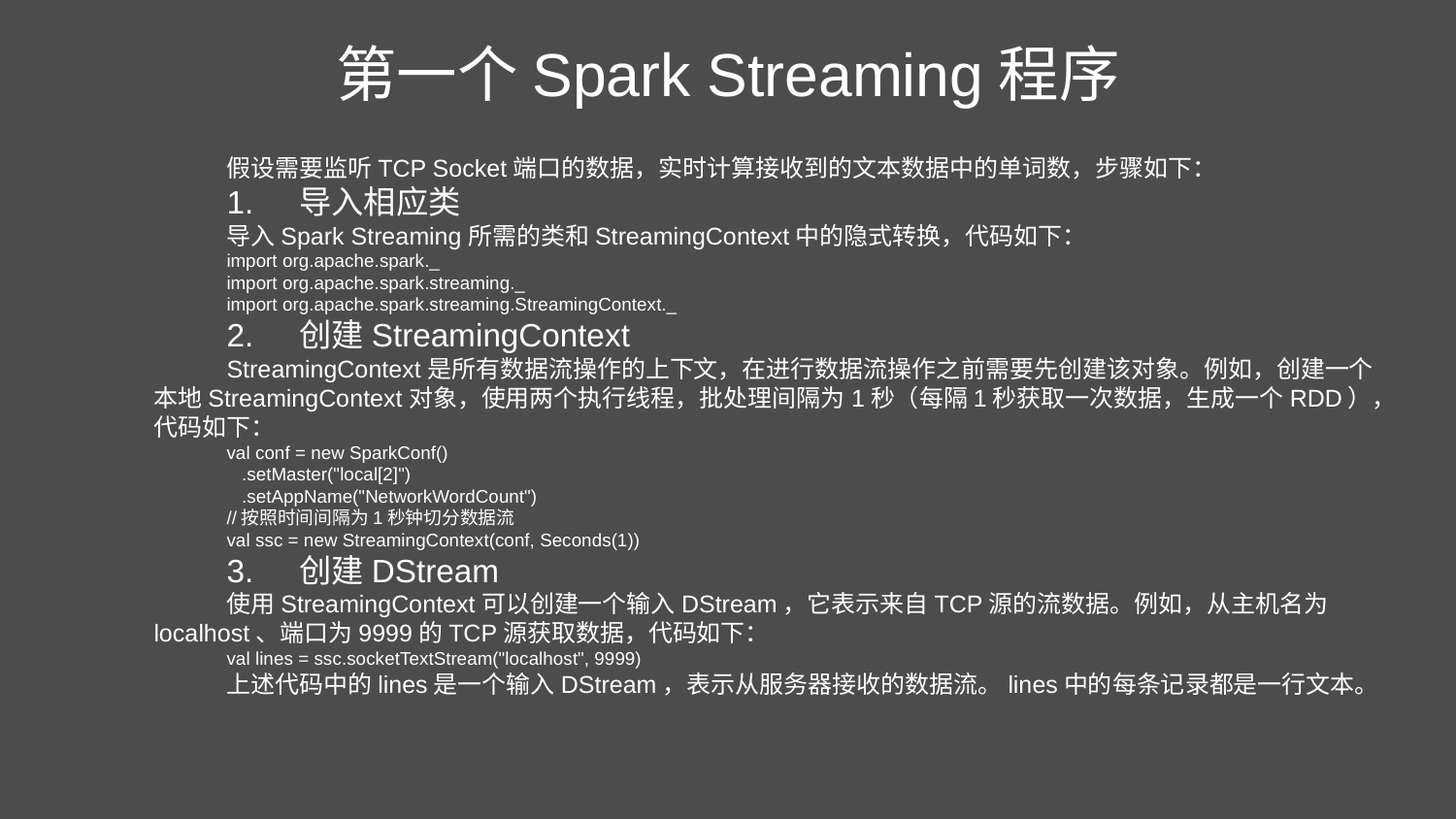

第一个Spark Streaming程序

假设需要监听TCP Socket端口的数据，实时计算接收到的文本数据中的单词数，步骤如下：
1.	导入相应类
导入Spark Streaming所需的类和StreamingContext中的隐式转换，代码如下：
import org.apache.spark._
import org.apache.spark.streaming._
import org.apache.spark.streaming.StreamingContext._
2.	创建StreamingContext
StreamingContext是所有数据流操作的上下文，在进行数据流操作之前需要先创建该对象。例如，创建一个本地StreamingContext对象，使用两个执行线程，批处理间隔为1秒（每隔1秒获取一次数据，生成一个RDD），代码如下：
val conf = new SparkConf()
   .setMaster("local[2]")
   .setAppName("NetworkWordCount")
//按照时间间隔为1秒钟切分数据流
val ssc = new StreamingContext(conf, Seconds(1))
3.	创建DStream
使用StreamingContext可以创建一个输入DStream，它表示来自TCP源的流数据。例如，从主机名为localhost、端口为9999的TCP源获取数据，代码如下：
val lines = ssc.socketTextStream("localhost", 9999)
上述代码中的lines是一个输入DStream，表示从服务器接收的数据流。lines中的每条记录都是一行文本。